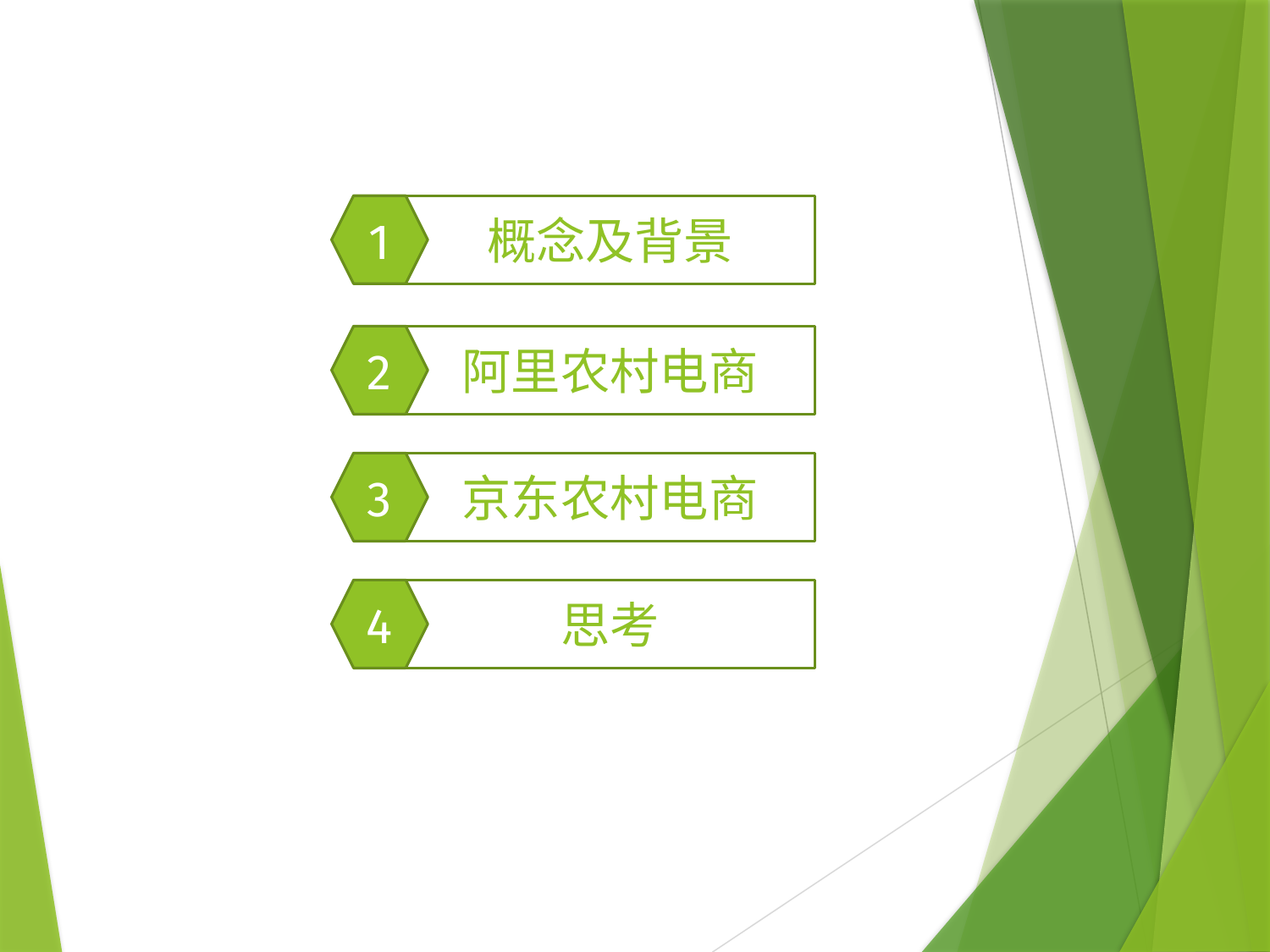

1
概念及背景
2
阿里农村电商
3
京东农村电商
4
思考